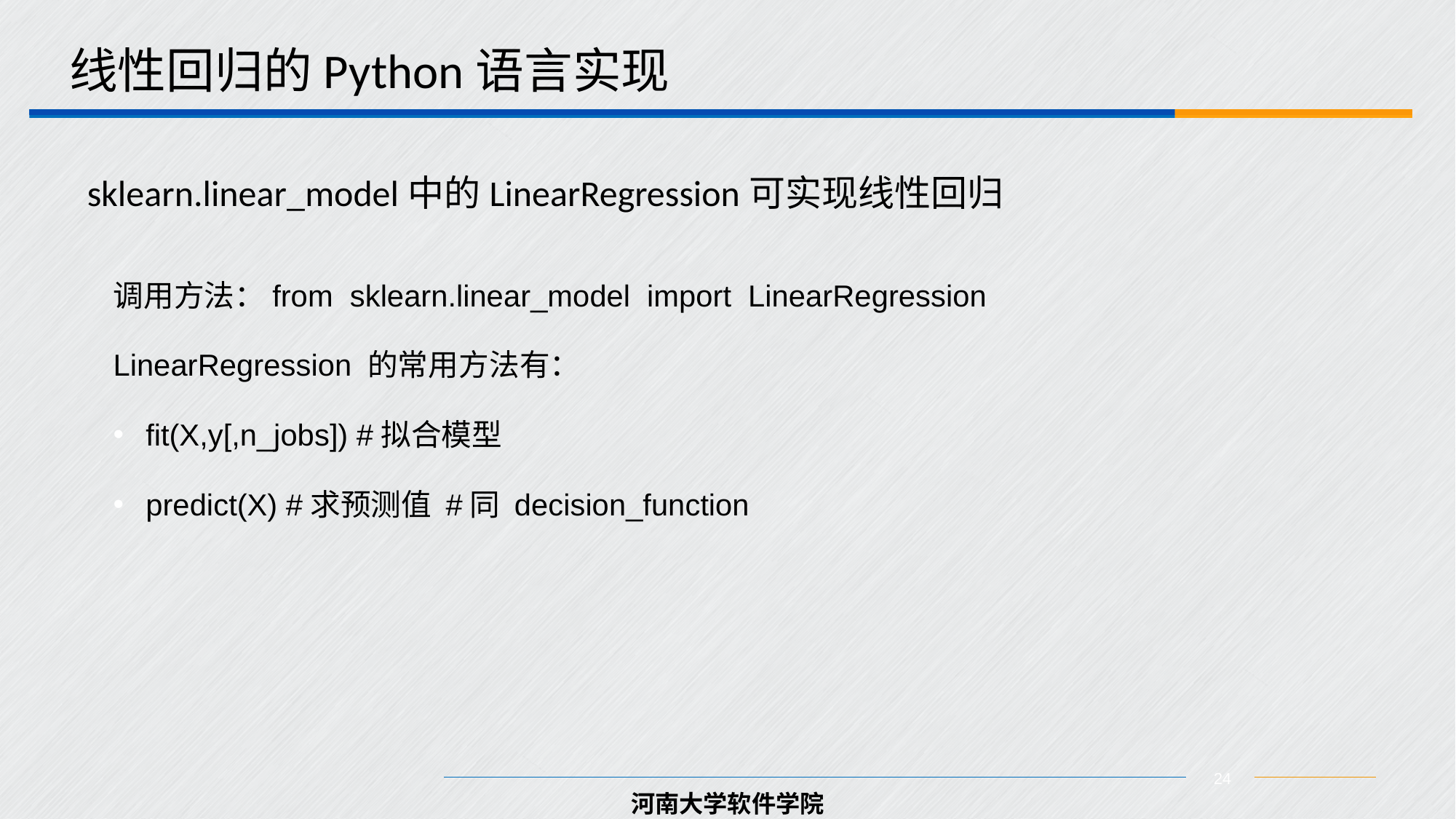

线性回归的Python语言实现
sklearn.linear_model中的LinearRegression可实现线性回归
调用方法：from  sklearn.linear_model  import  LinearRegression
LinearRegression 的常用方法有：
fit(X,y[,n_jobs]) #拟合模型
predict(X) #求预测值 #同 decision_function